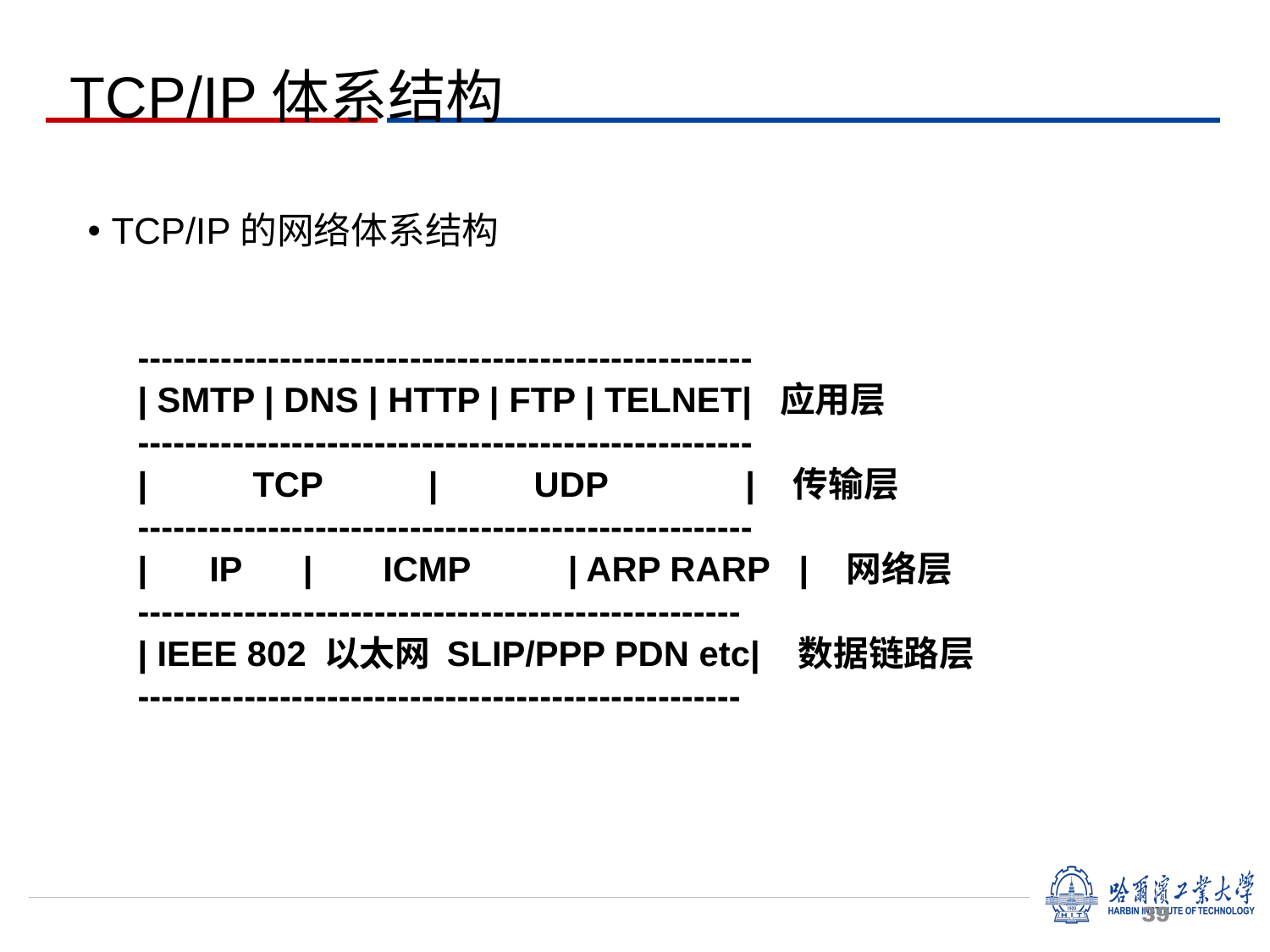

# TCP/IP体系结构
TCP/IP的网络体系结构
----------------------------------------------------
| SMTP | DNS | HTTP | FTP | TELNET|  应用层
----------------------------------------------------
| 　 　TCP 　 　|　 　UDP 　     　|   传输层
----------------------------------------------------
| 　IP　 | 　 ICMP 　　| ARP RARP   |   网络层　
---------------------------------------------------
| IEEE 802 以太网 SLIP/PPP PDN etc|   数据链路层
---------------------------------------------------
39